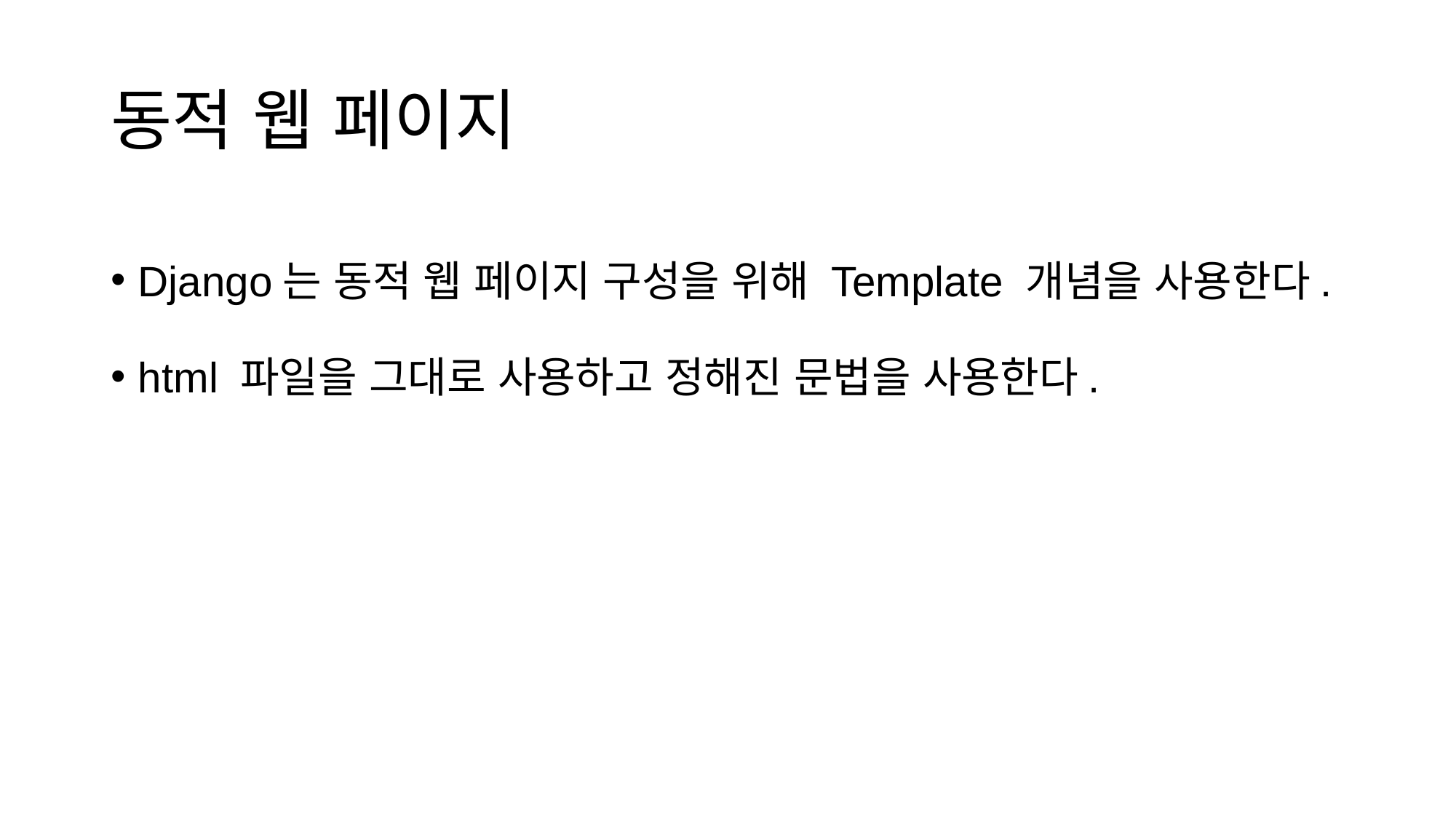

# 동적 웹 페이지
Django는 동적 웹 페이지 구성을 위해 Template 개념을 사용한다.
html 파일을 그대로 사용하고 정해진 문법을 사용한다.